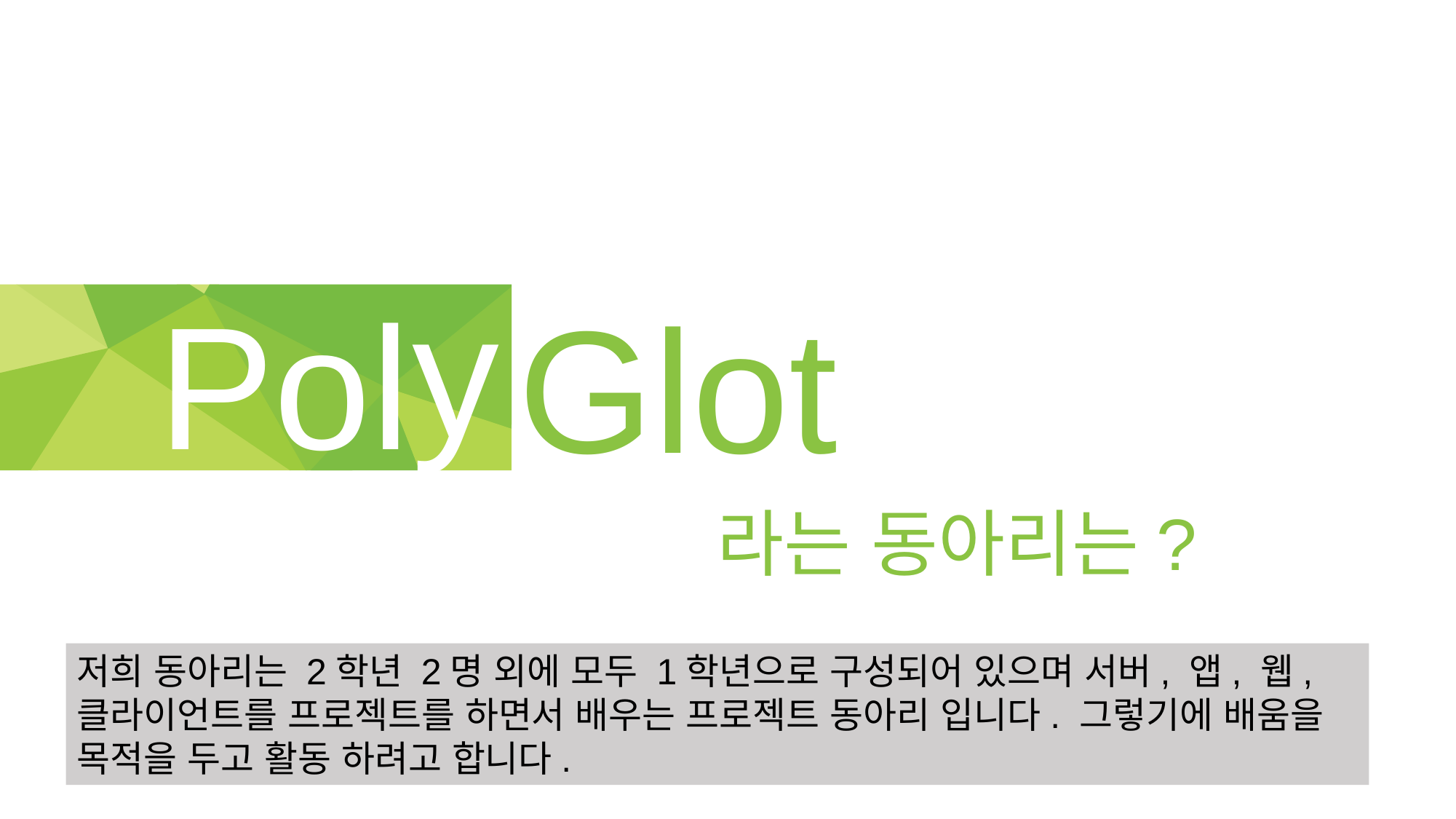

y
Pol

Glot

라는 동아리는?
저희 동아리는 2학년 2명 외에 모두 1학년으로 구성되어 있으며 서버, 앱, 웹, 클라이언트를 프로젝트를 하면서 배우는 프로젝트 동아리 입니다. 그렇기에 배움을 목적을 두고 활동 하려고 합니다.